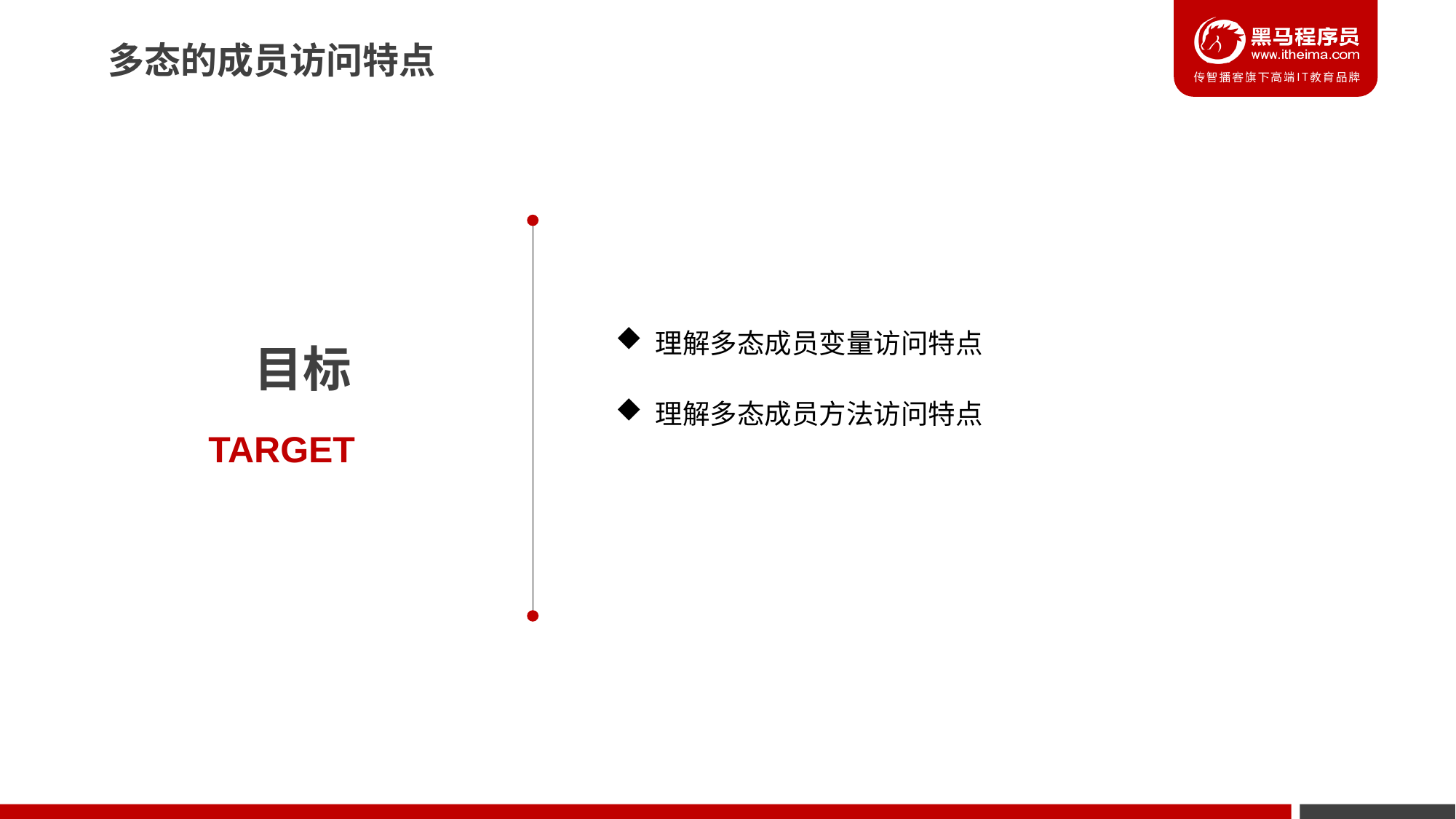

# 多态的成员访问特点
 理解多态成员变量访问特点
 理解多态成员方法访问特点